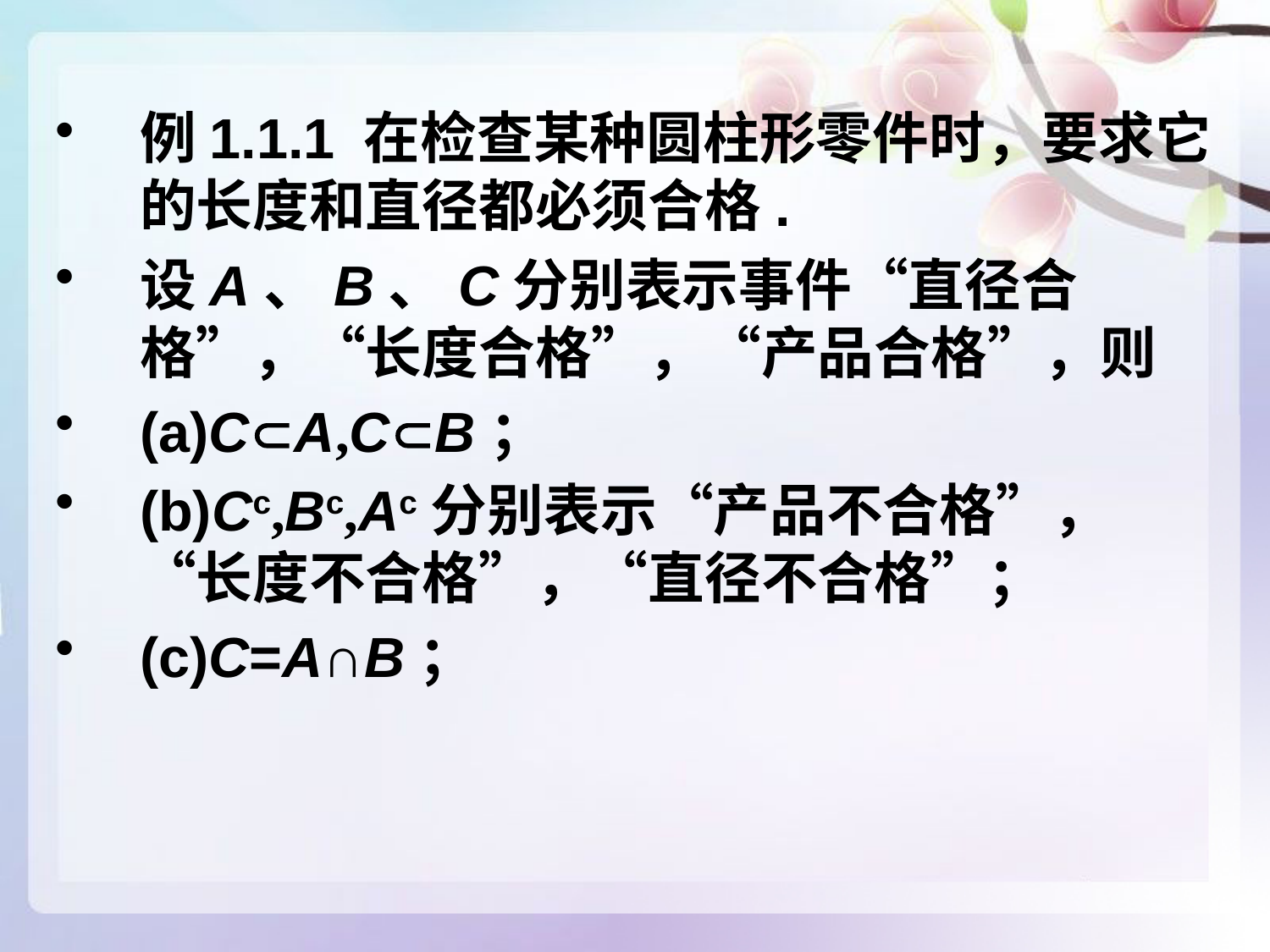

例1.1.1 在检查某种圆柱形零件时，要求它的长度和直径都必须合格.
设A、B、C分别表示事件“直径合格”，“长度合格”，“产品合格”，则
(a)C⊂A,C⊂B；
(b)Cc,Bc,Ac分别表示“产品不合格”，“长度不合格”，“直径不合格”；
(c)C=A∩B；